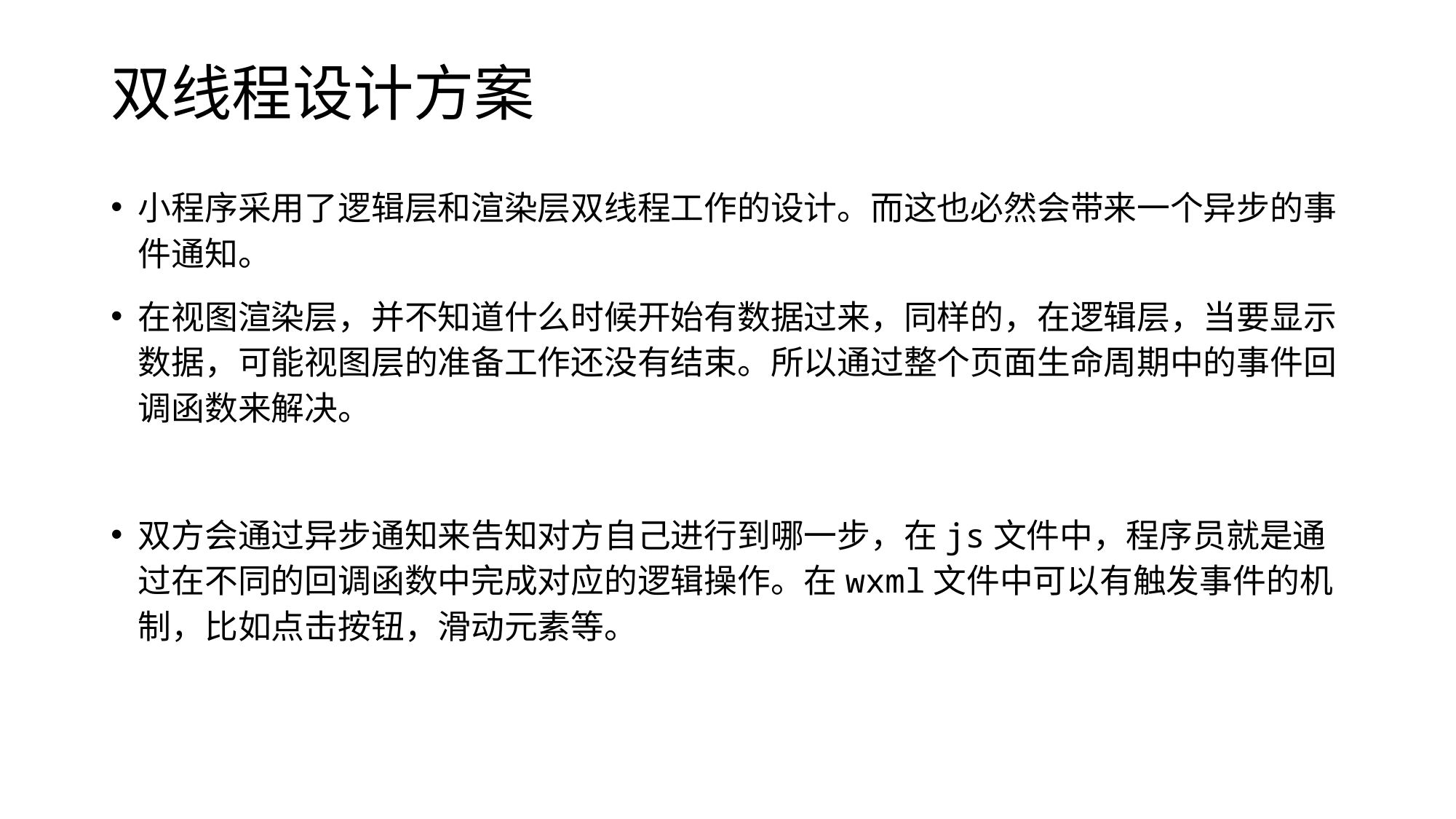

# 双线程设计方案
小程序采用了逻辑层和渲染层双线程工作的设计。而这也必然会带来一个异步的事件通知。
在视图渲染层，并不知道什么时候开始有数据过来，同样的，在逻辑层，当要显示数据，可能视图层的准备工作还没有结束。所以通过整个页面生命周期中的事件回调函数来解决。

双方会通过异步通知来告知对方自己进行到哪一步，在js文件中，程序员就是通过在不同的回调函数中完成对应的逻辑操作。在wxml文件中可以有触发事件的机制，比如点击按钮，滑动元素等。